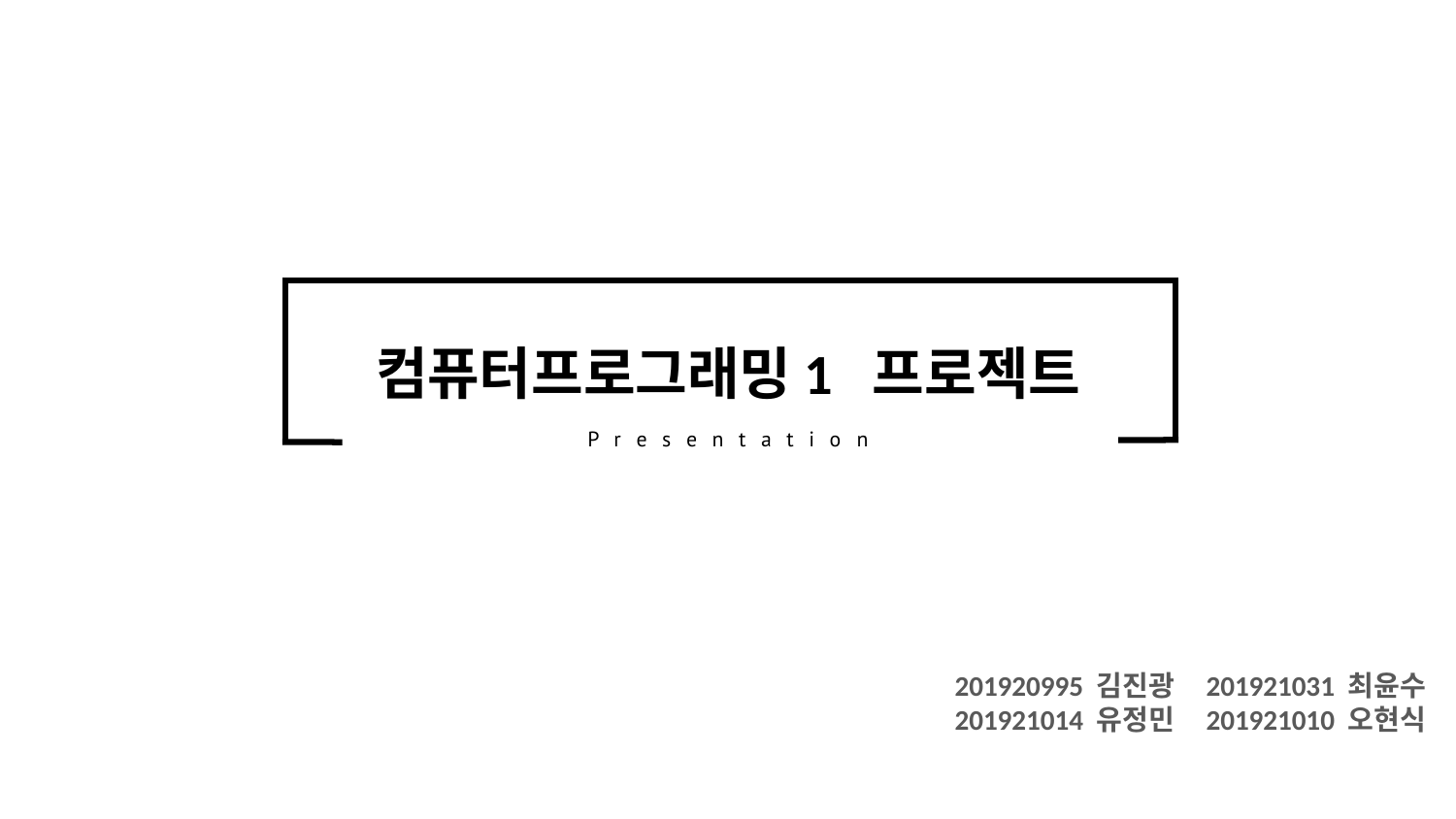

컴퓨터프로그래밍1  프로젝트
Presentation
201920995 김진광   201921031 최윤수
201921014 유정민   201921010 오현식